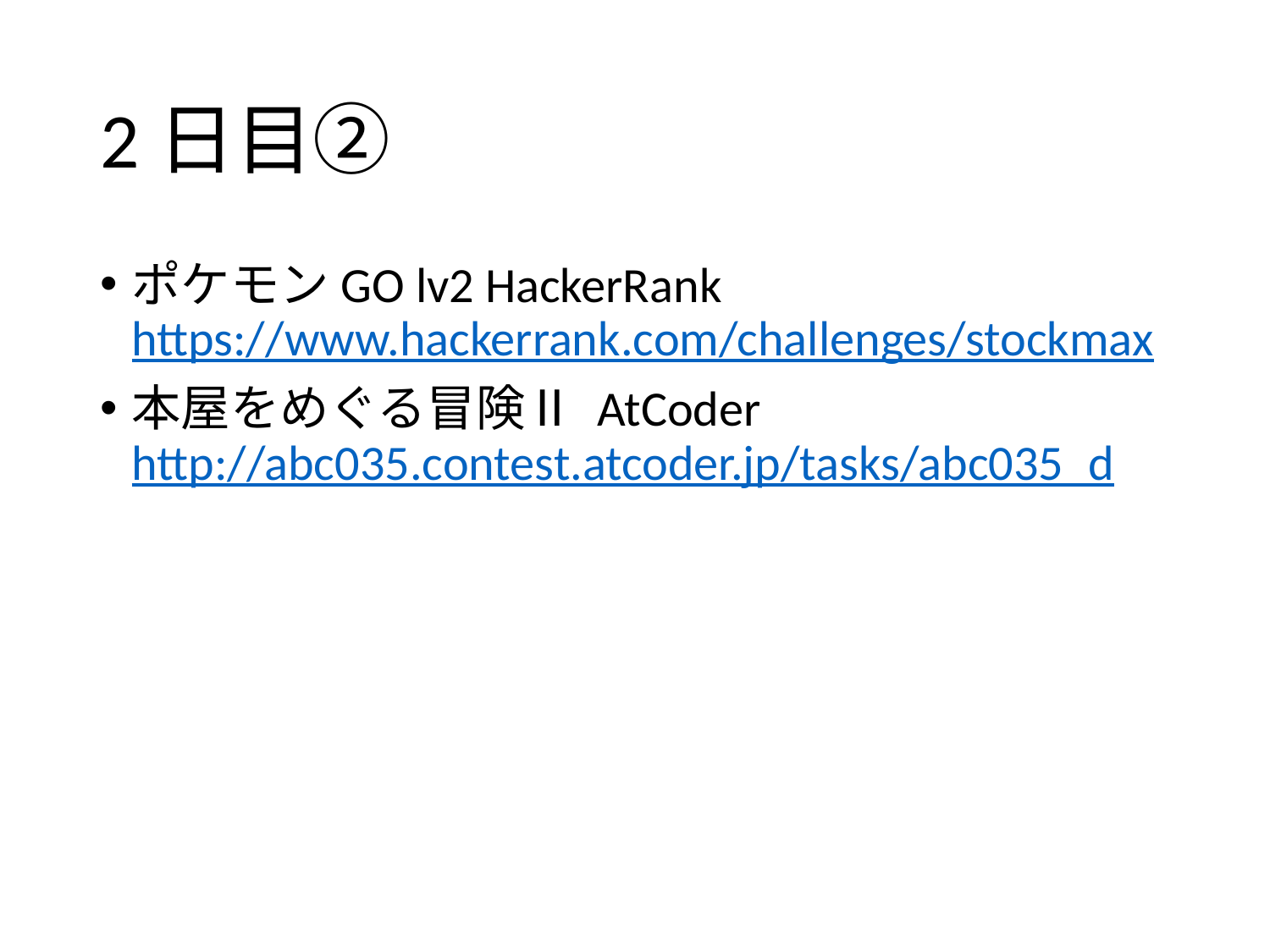

# 2日目②
ポケモンGO lv2 HackerRank https://www.hackerrank.com/challenges/stockmax
本屋をめぐる冒険Ⅱ AtCoder http://abc035.contest.atcoder.jp/tasks/abc035_d